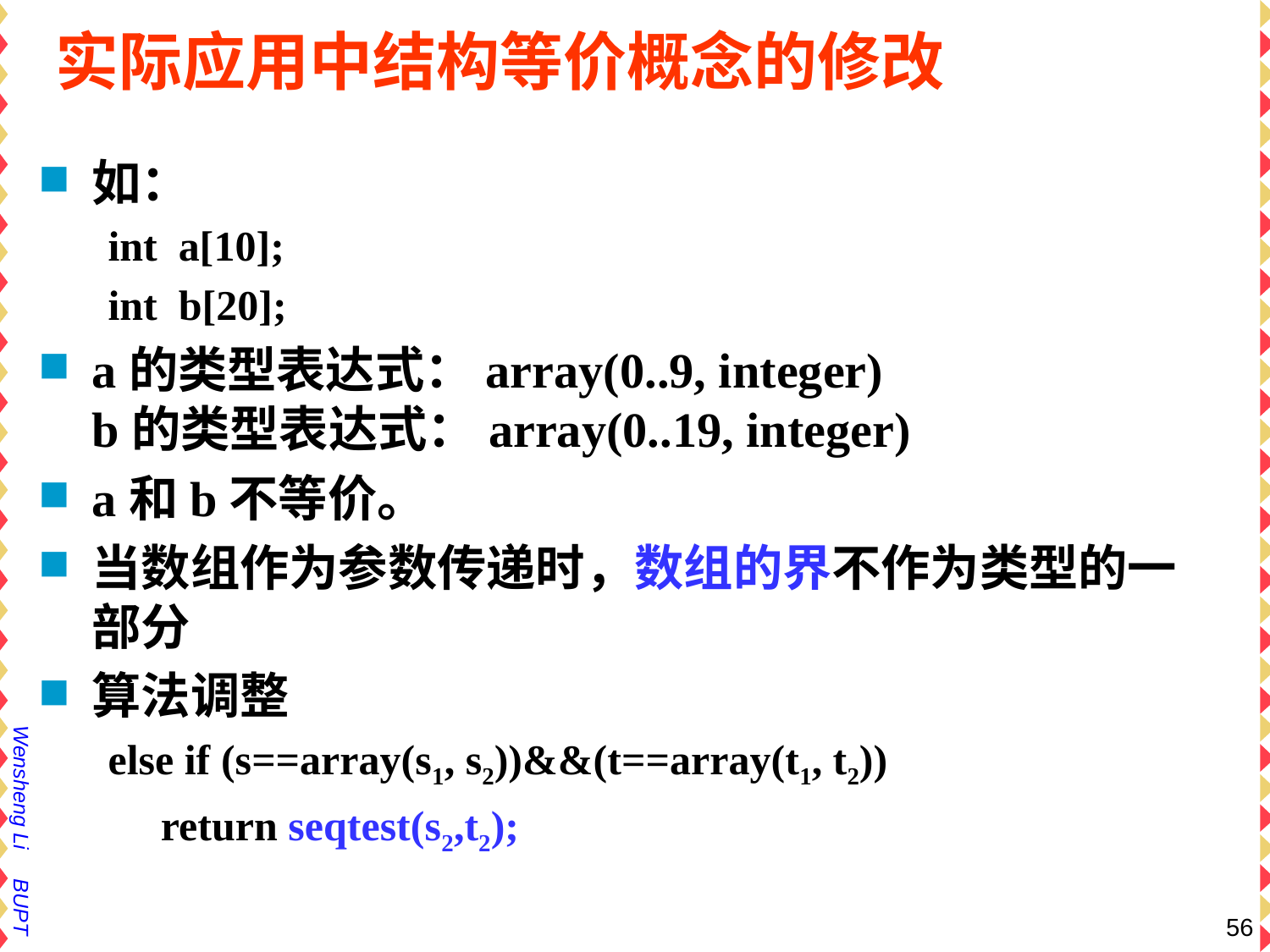

# 实际应用中结构等价概念的修改
如：
int  a[10];
int  b[20];
a的类型表达式：array(0..9, integer)
b的类型表达式：array(0..19, integer)
a和b不等价。
当数组作为参数传递时，数组的界不作为类型的一部分
算法调整
else if (s==array(s1, s2))&&(t==array(t1, t2))
     return seqtest(s2,t2);

56